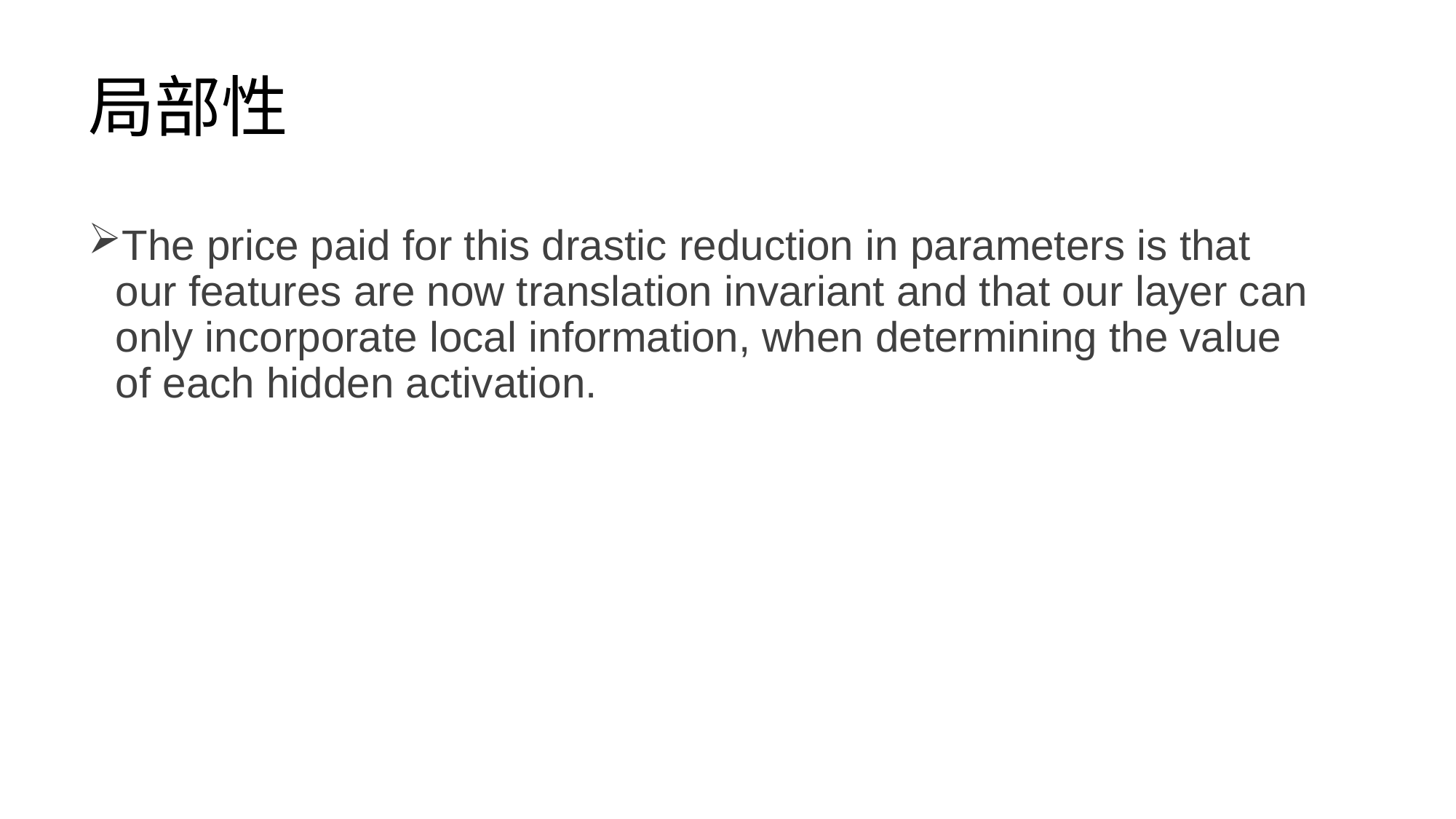

# 局部性
The price paid for this drastic reduction in parameters is that our features are now translation invariant and that our layer can only incorporate local information, when determining the value of each hidden activation.